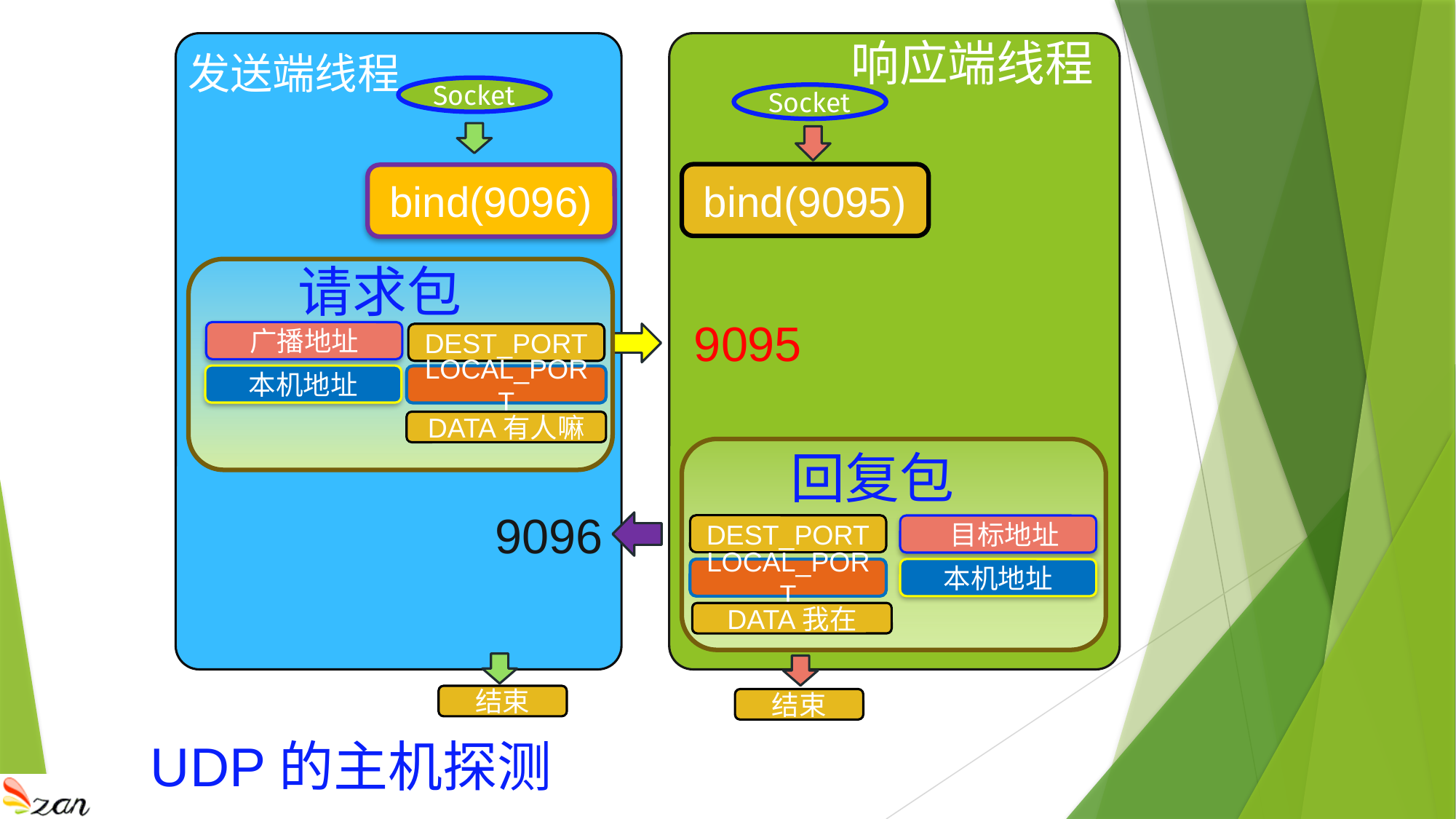

响应端线程

发送端线程
Socket
Socket

bind(9095)
bind(9096)
请求包

9095
广播地址

DEST_PORT
本机地址
LOCAL_PORT
DATA有人嘛
回复包

9096

DEST_PORT
 目标地址
LOCAL_PORT
本机地址
DATA我在

结束
结束
UDP的主机探测